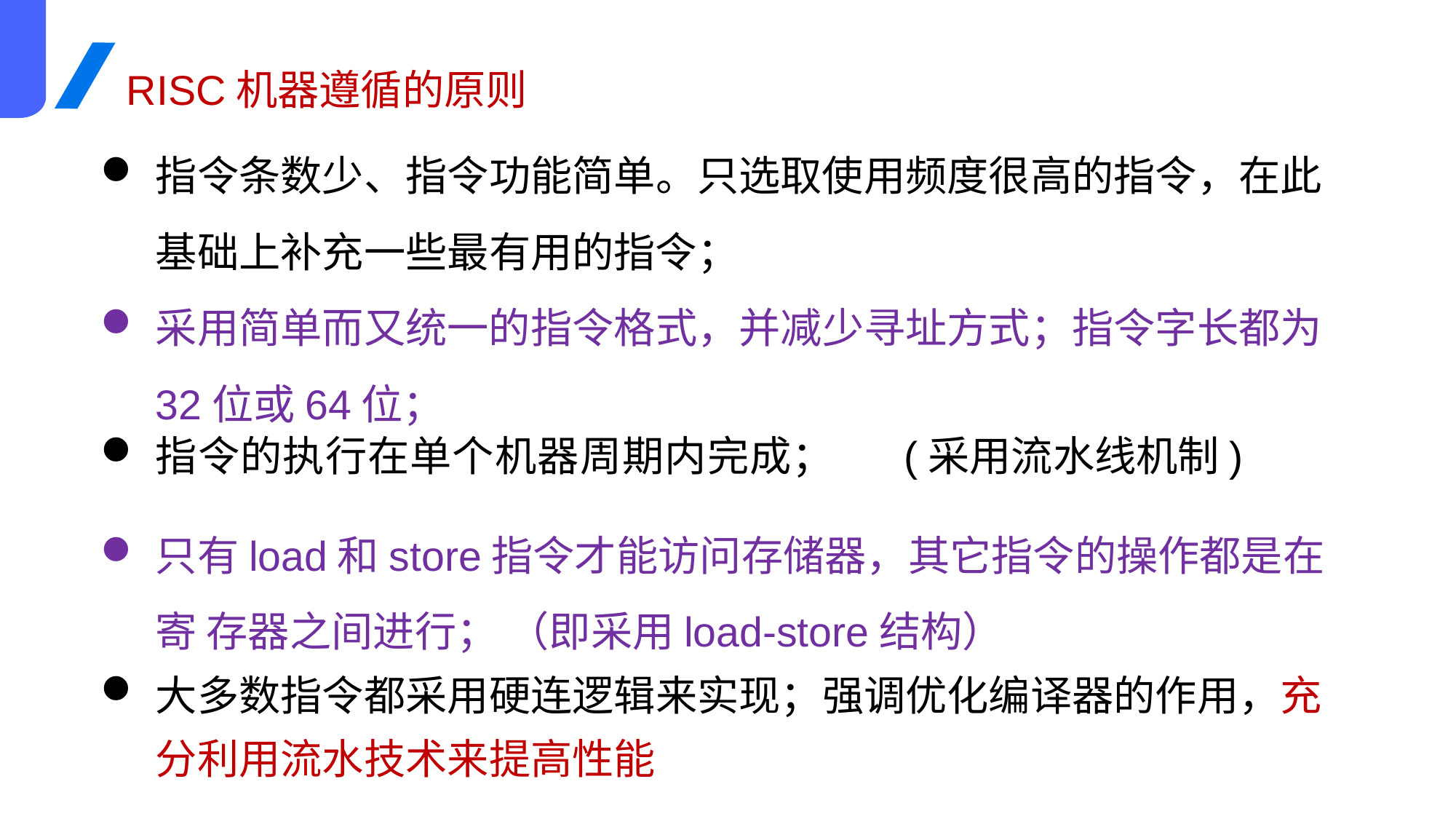

RISC机器遵循的原则
指令条数少、指令功能简单。只选取使用频度很高的指令，在此 基础上补充一些最有用的指令；
采用简单而又统一的指令格式，并减少寻址方式；指令字长都为 32位或64位；
指令的执行在单个机器周期内完成； (采用流水线机制)
只有load和store指令才能访问存储器，其它指令的操作都是在寄 存器之间进行； （即采用load-store结构）
大多数指令都采用硬连逻辑来实现；强调优化编译器的作用，充 分利用流水技术来提高性能